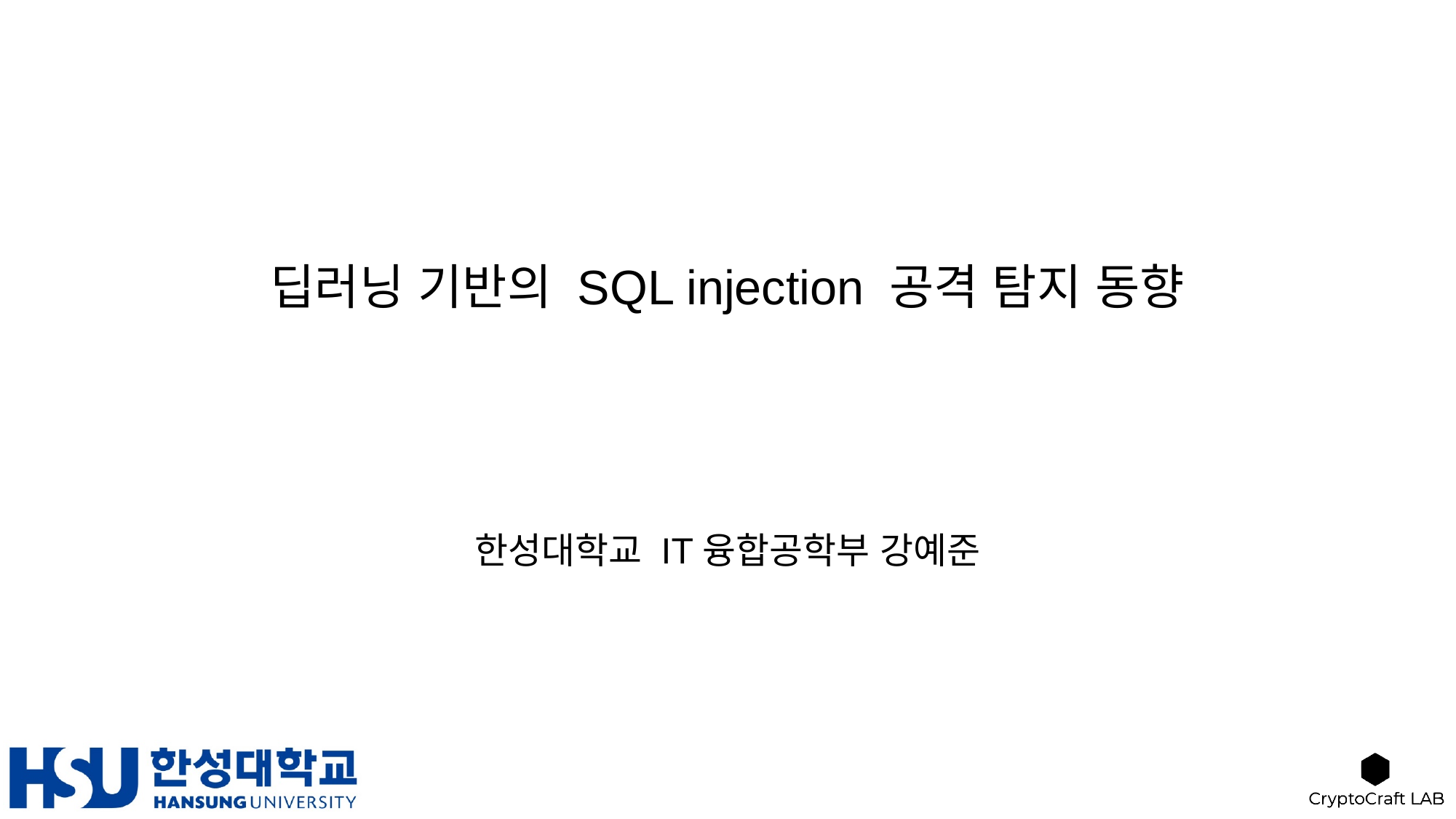

# 딥러닝 기반의 SQL injection 공격 탐지 동향
한성대학교 IT융합공학부 강예준